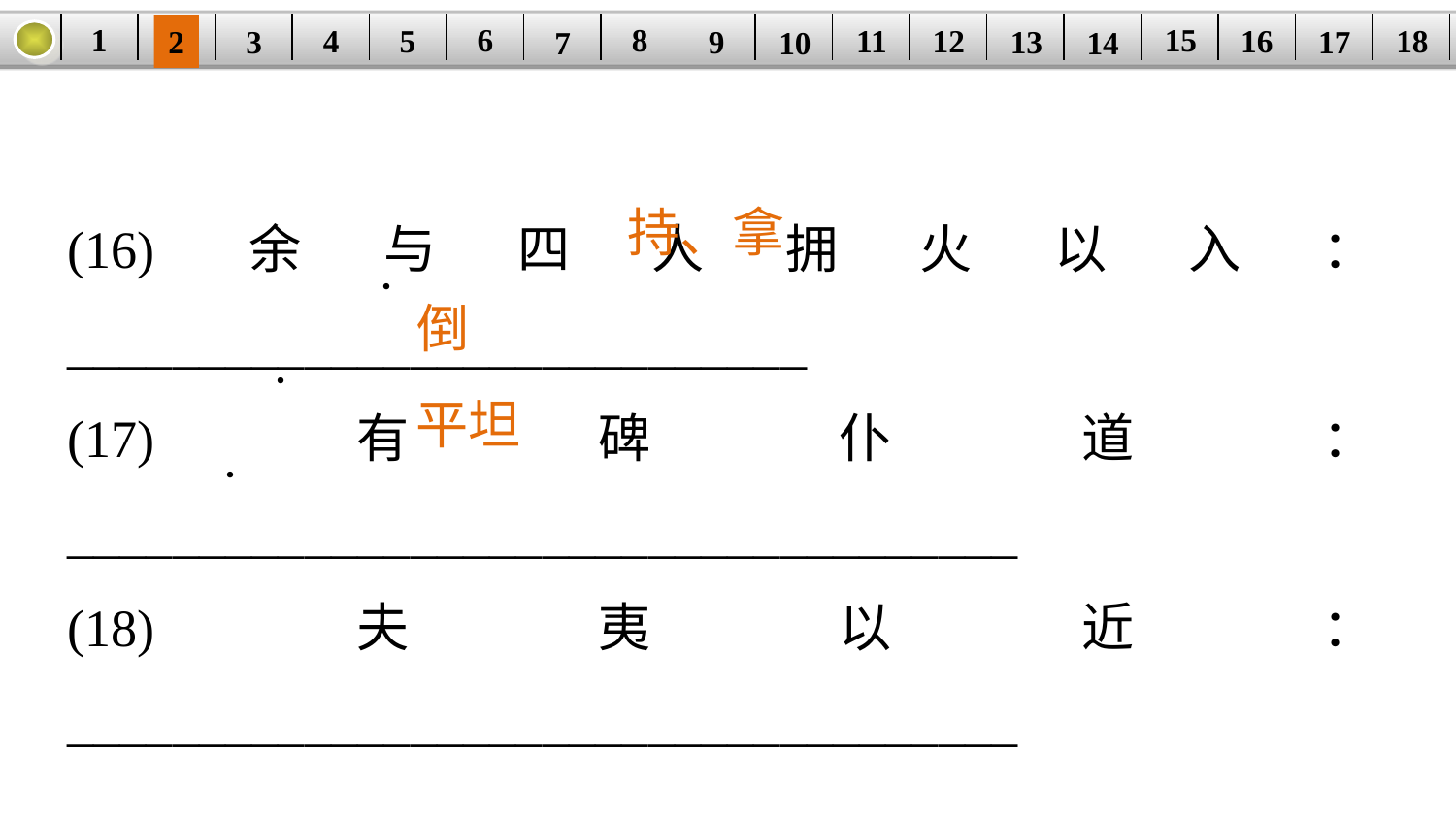

1
8
15
6
11
18
5
16
|  |  |  |  |  |  |  |  |  |  |  |  |  |  |  |  |  |  |
| --- | --- | --- | --- | --- | --- | --- | --- | --- | --- | --- | --- | --- | --- | --- | --- | --- | --- |
12
4
17
13
3
9
2
14
7
10

(16)余与四人拥火以入：____________________________
(17)有碑仆道：____________________________________
(18)夫夷以近：____________________________________
持、拿
·
倒
·
平坦
·